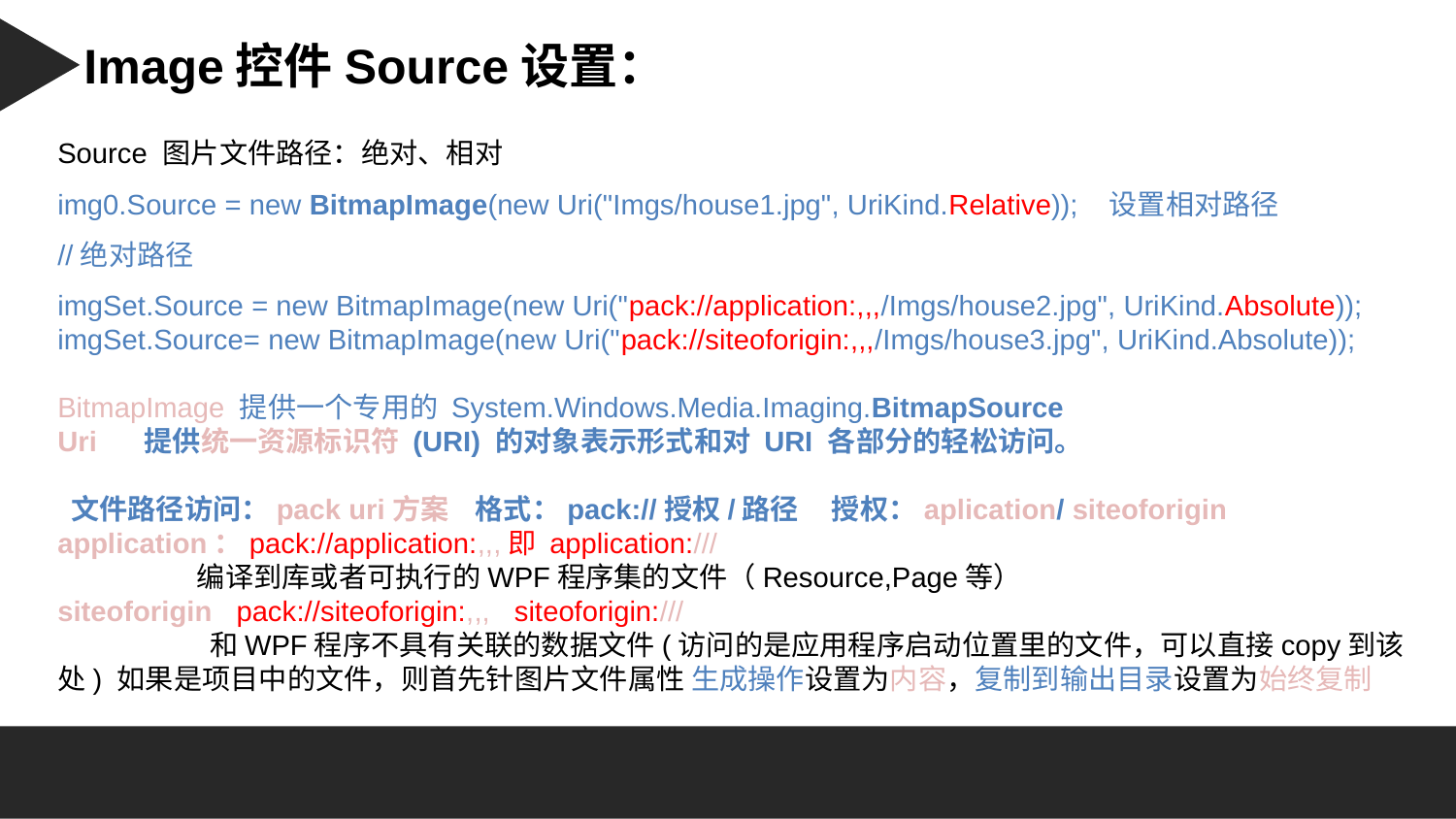

Character 字符串：

Image控件Source设置：
Source 图片文件路径：绝对、相对
img0.Source = new BitmapImage(new Uri("Imgs/house1.jpg", UriKind.Relative));   设置相对路径
//绝对路径
imgSet.Source = new BitmapImage(new Uri("pack://application:,,,/Imgs/house2.jpg", UriKind.Absolute));
imgSet.Source= new BitmapImage(new Uri("pack://siteoforigin:,,,/Imgs/house3.jpg", UriKind.Absolute));

BitmapImage 提供一个专用的 System.Windows.Media.Imaging.BitmapSource
Uri     提供统一资源标识符 (URI) 的对象表示形式和对 URI 各部分的轻松访问。

 文件路径访问：pack uri方案    格式：pack://授权/路径     授权：aplication/ siteoforigin
application：pack://application:,,,即 application:///
                     编译到库或者可执行的WPF程序集的文件（Resource,Page等）
siteoforigin   pack://siteoforigin:,,,   siteoforigin:///
                       和WPF程序不具有关联的数据文件(访问的是应用程序启动位置里的文件，可以直接copy到该处) 如果是项目中的文件，则首先针图片文件属性 生成操作设置为内容，复制到输出目录设置为始终复制